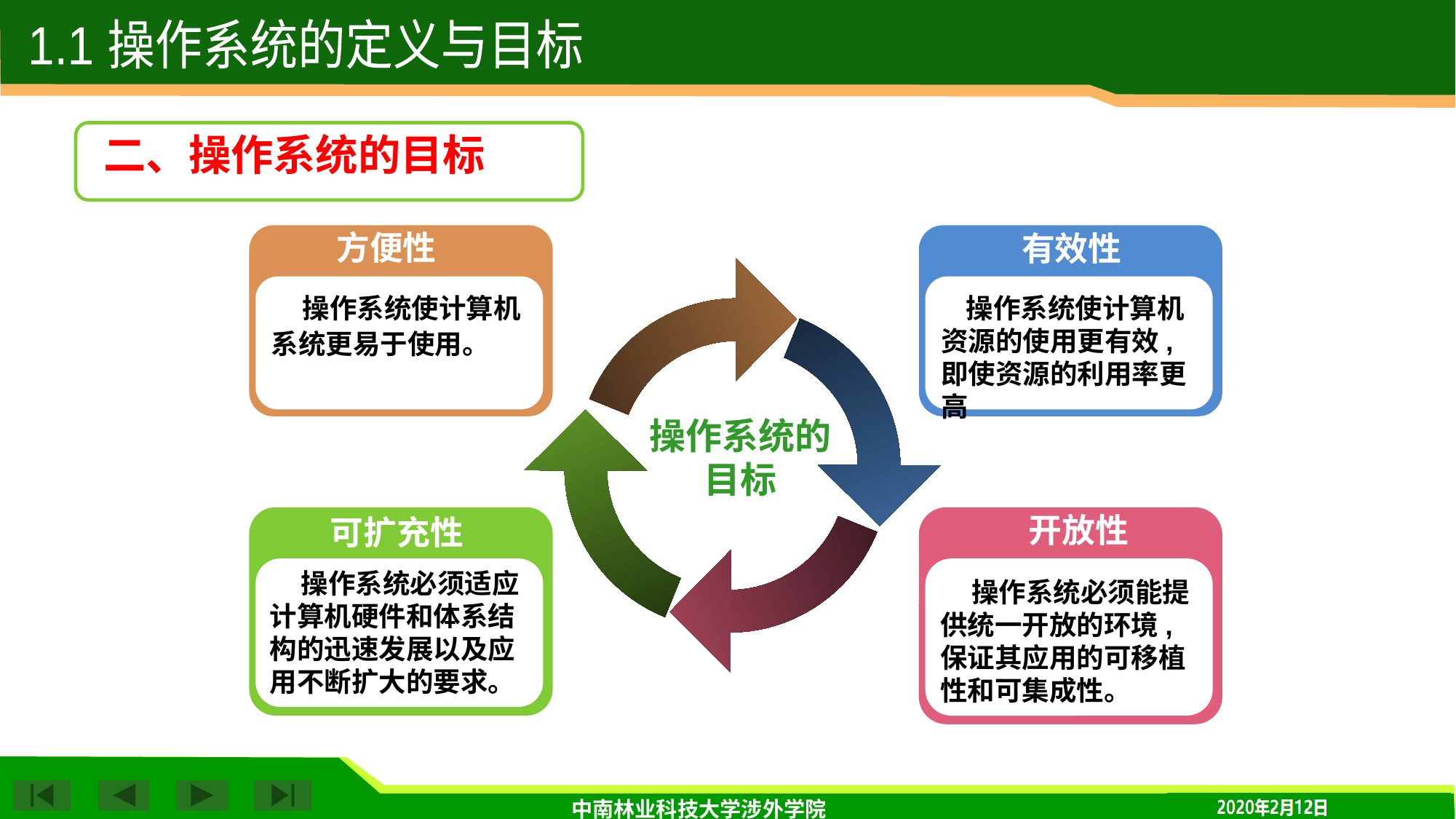

1.1 操作系统的定义与目标

二、操作系统的目标
方便性
有效性

    操作系统使计算机系统更易于使用。
   操作系统使计算机资源的使用更有效,即使资源的利用率更高

操作系统的目标
开放性
可扩充性

    操作系统必须适应计算机硬件和体系结构的迅速发展以及应用不断扩大的要求。
    操作系统必须能提供统一开放的环境,保证其应用的可移植性和可集成性。